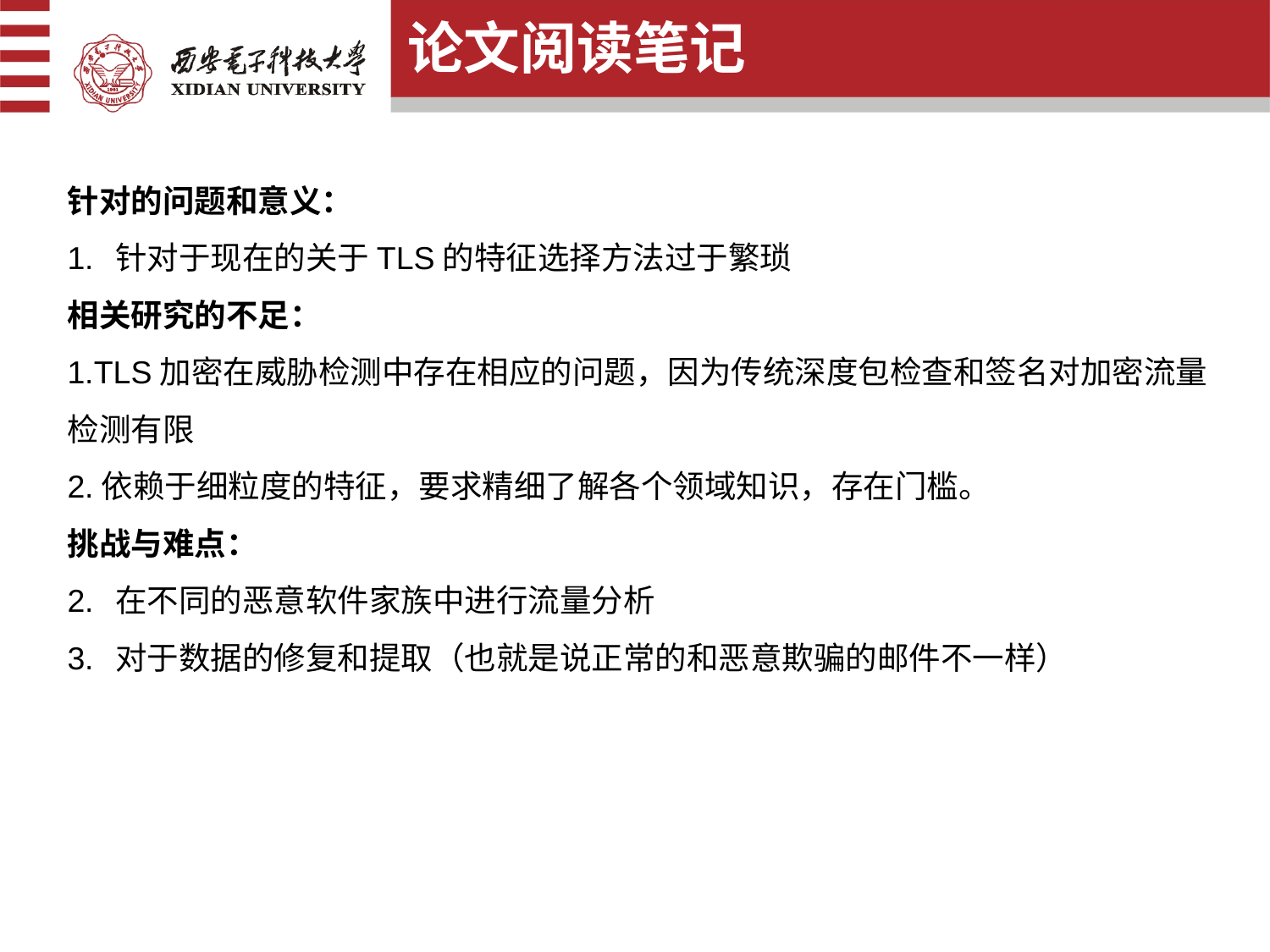

论文阅读笔记
针对的问题和意义：
针对于现在的关于TLS的特征选择方法过于繁琐
相关研究的不足：
1.TLS加密在威胁检测中存在相应的问题，因为传统深度包检查和签名对加密流量检测有限
2.依赖于细粒度的特征，要求精细了解各个领域知识，存在门槛。
挑战与难点：
在不同的恶意软件家族中进行流量分析
对于数据的修复和提取（也就是说正常的和恶意欺骗的邮件不一样）